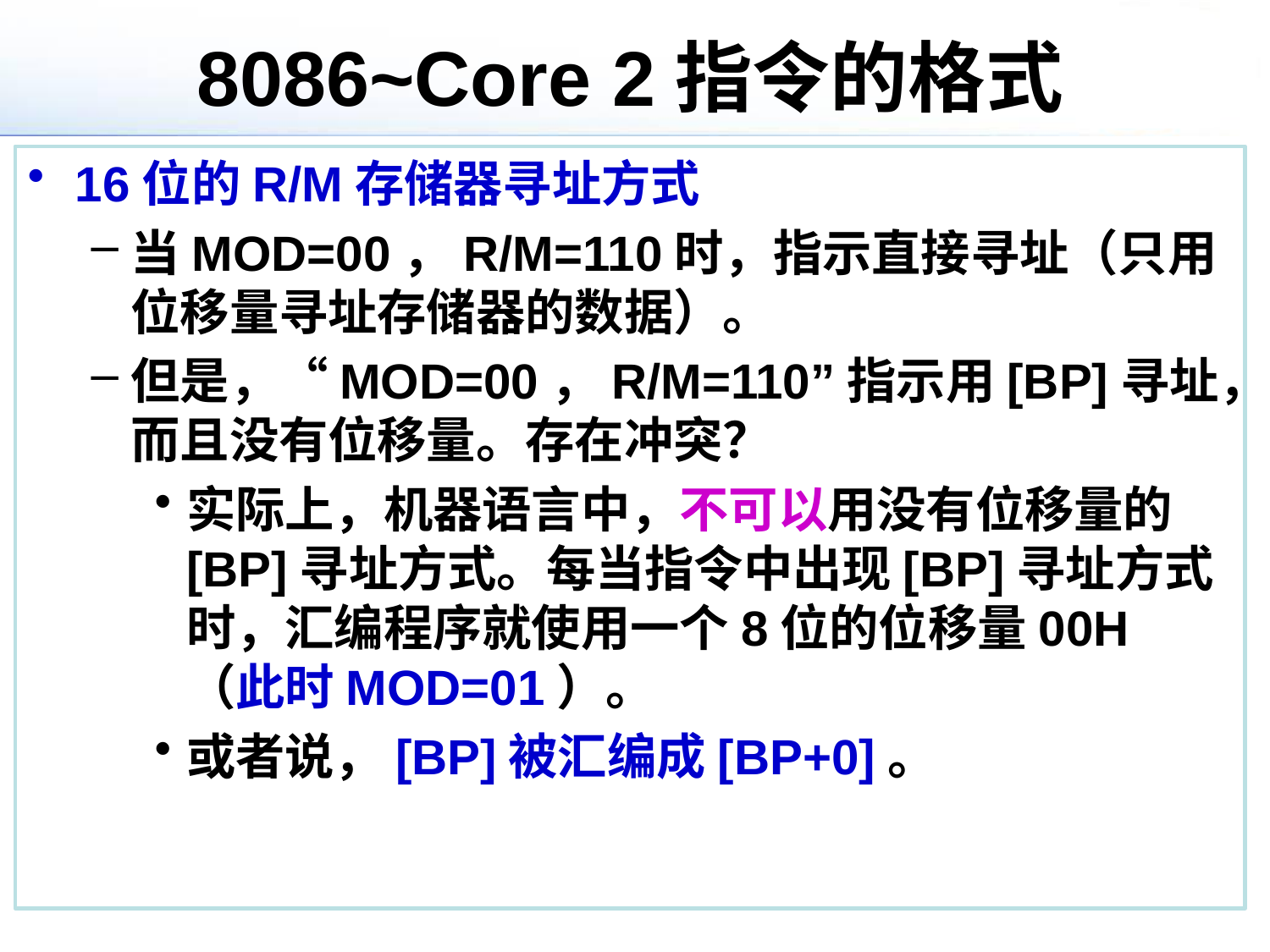

# 8086~Core 2指令的格式
16位的R/M存储器寻址方式
当MOD=00，R/M=110时，指示直接寻址（只用位移量寻址存储器的数据）。
但是，“MOD=00，R/M=110”指示用[BP]寻址，而且没有位移量。存在冲突？
实际上，机器语言中，不可以用没有位移量的[BP]寻址方式。每当指令中出现[BP]寻址方式时，汇编程序就使用一个8位的位移量00H（此时MOD=01）。
或者说，[BP]被汇编成[BP+0]。